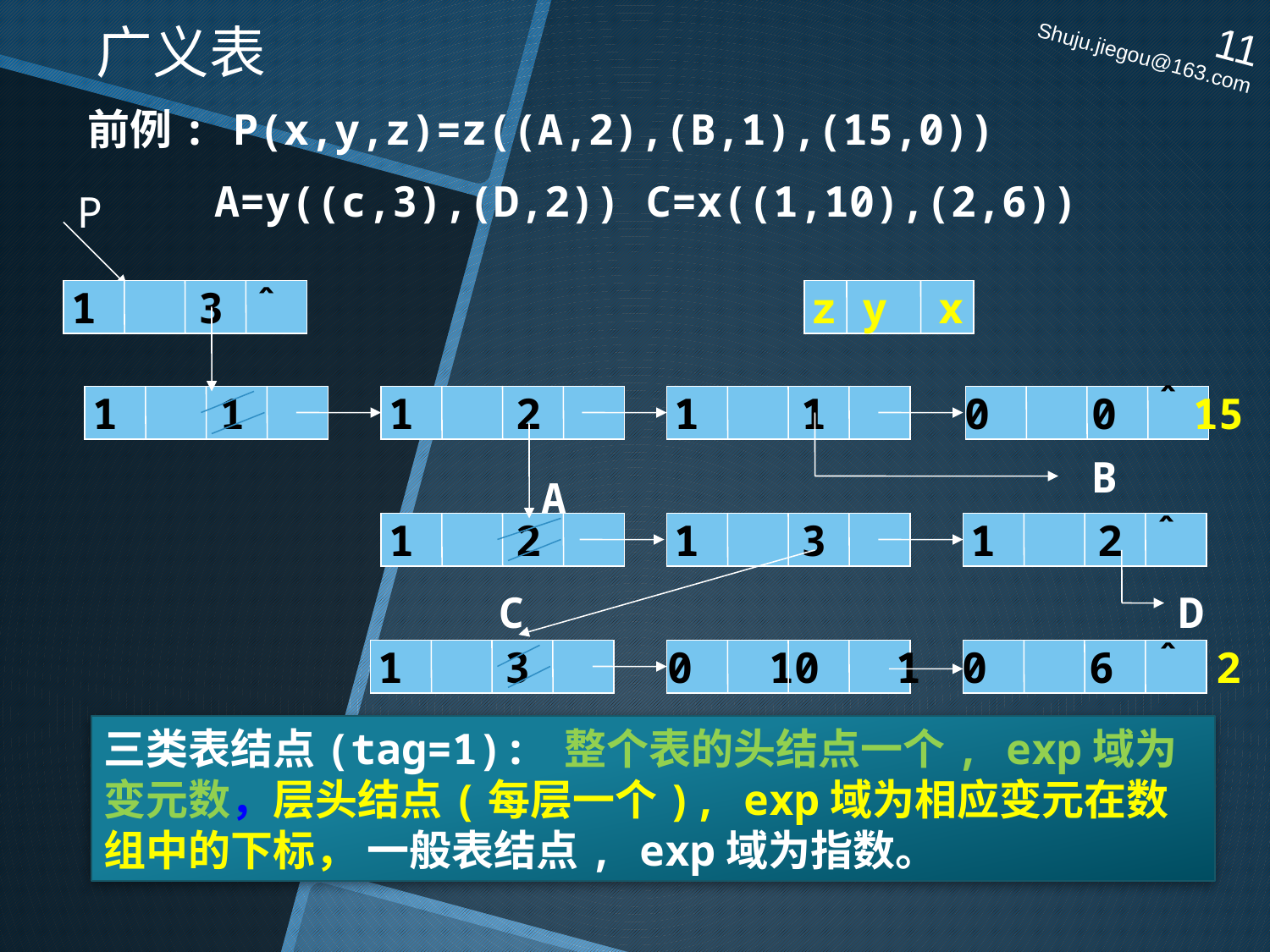

# 广义表
11
Shuju.jiegou@163.com
前例: P(x,y,z)=z((A,2),(B,1),(15,0))
     A=y((c,3),(D,2)) C=x((1,10),(2,6))
P

1    3

z y  x

＾

＾
1    1

1    2

1    1

0    0   15

B
A

＾
1    2

1    3

1    2

C
D

＾
1    3

0   10   1

0    6    2

三类表结点(tag=1): 整个表的头结点一个, exp域为变元数，层头结点(每层一个), exp域为相应变元在数组中的下标， 一般表结点, exp域为指数。